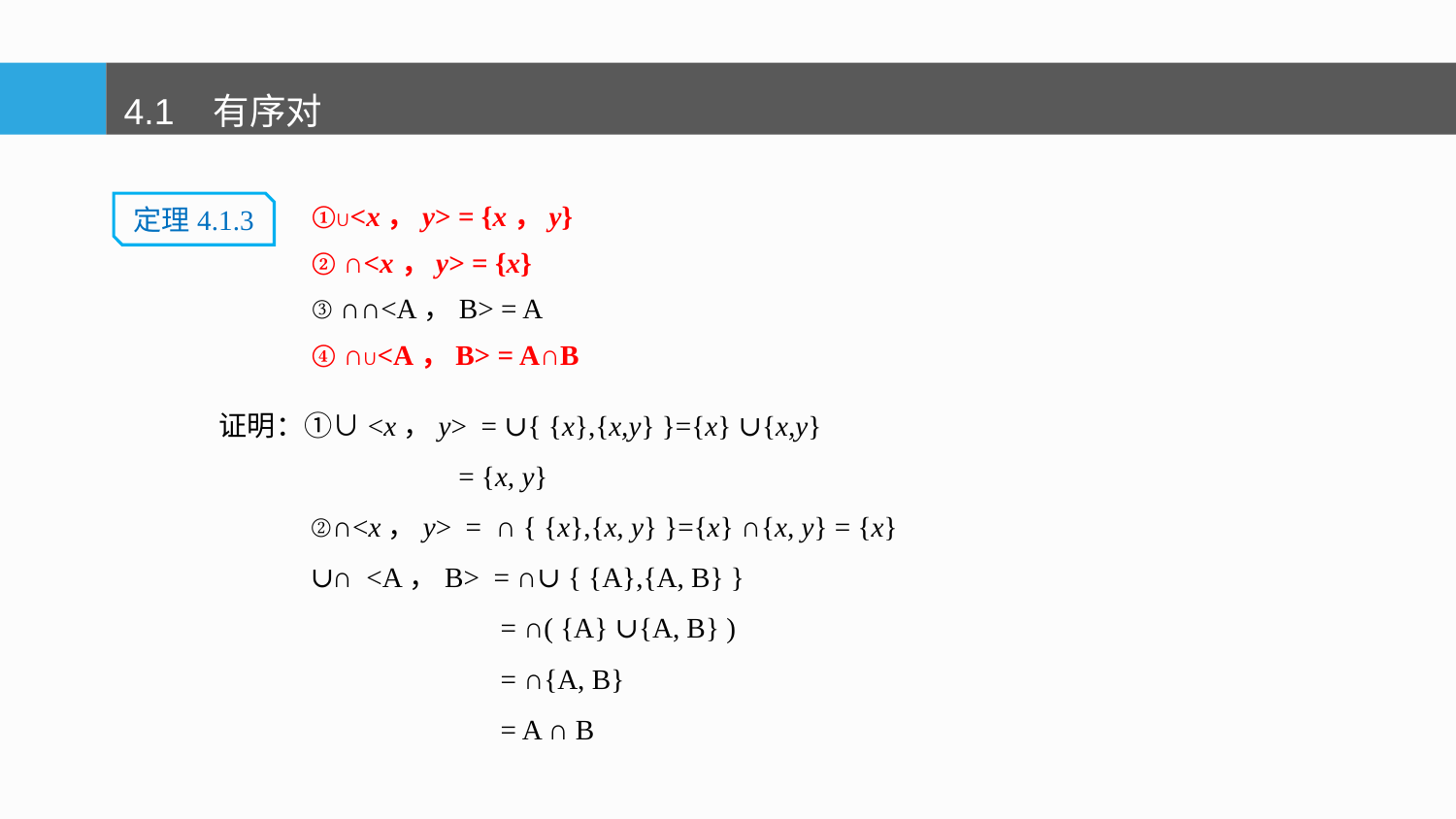

4.1   有序对

①∪<x，y> = {x，y}
② ∩<x，y> = {x}
③ ∩∩<A，B> = A
④ ∩∪<A，B> = A∩B
定理4.1.3
证明：①∪<x，y>  = ∪{ {x},{x,y} }={x} ∪{x,y}
                                  = {x, y}
             ②∩<x，y>  =  ∩ { {x},{x, y} }={x} ∩{x, y} = {x}
             ④∩∪<A，B>  = ∩∪ { {A},{A, B} }
                                        = ∩( {A} ∪{A, B} )
                                        = ∩{A, B}
                                        = A ∩ B